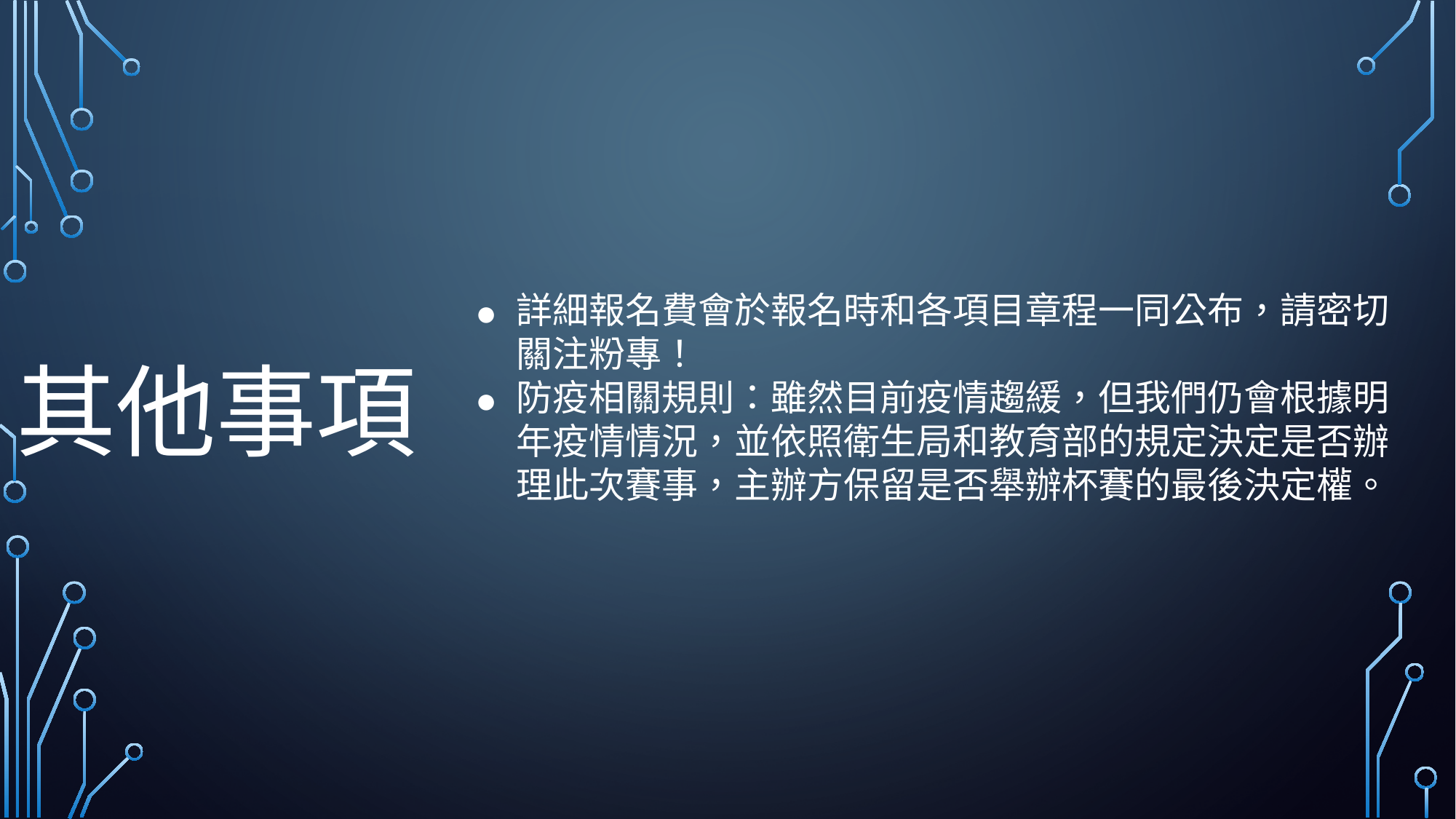

其他事項
詳細報名費會於報名時和各項目章程一同公布，請密切關注粉專！
防疫相關規則：雖然目前疫情趨緩，但我們仍會根據明年疫情情況，並依照衛生局和教育部的規定決定是否辦理此次賽事，主辦方保留是否舉辦杯賽的最後決定權。